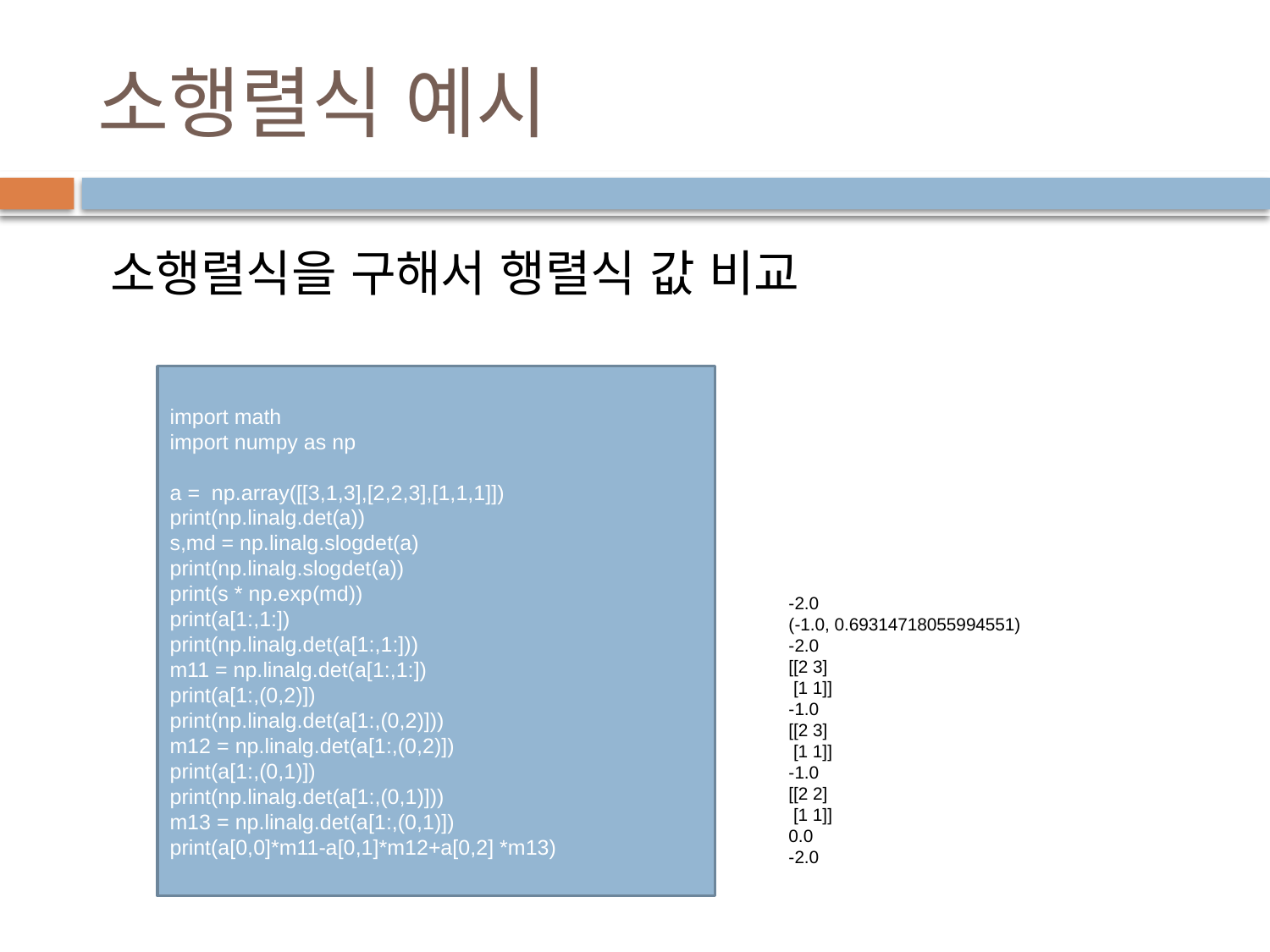

# 소행렬식 예시
 소행렬식을 구해서 행렬식 값 비교
import math
import numpy as np

a =  np.array([[3,1,3],[2,2,3],[1,1,1]])
print(np.linalg.det(a))
s,md = np.linalg.slogdet(a)
print(np.linalg.slogdet(a))
print(s * np.exp(md))
print(a[1:,1:])
print(np.linalg.det(a[1:,1:]))
m11 = np.linalg.det(a[1:,1:])
print(a[1:,(0,2)])
print(np.linalg.det(a[1:,(0,2)]))
m12 = np.linalg.det(a[1:,(0,2)])
print(a[1:,(0,1)])
print(np.linalg.det(a[1:,(0,1)]))
m13 = np.linalg.det(a[1:,(0,1)])
print(a[0,0]*m11-a[0,1]*m12+a[0,2] *m13)
-2.0
(-1.0, 0.69314718055994551)
-2.0
[[2 3]
 [1 1]]
-1.0
[[2 3]
 [1 1]]
-1.0
[[2 2]
 [1 1]]
0.0
-2.0